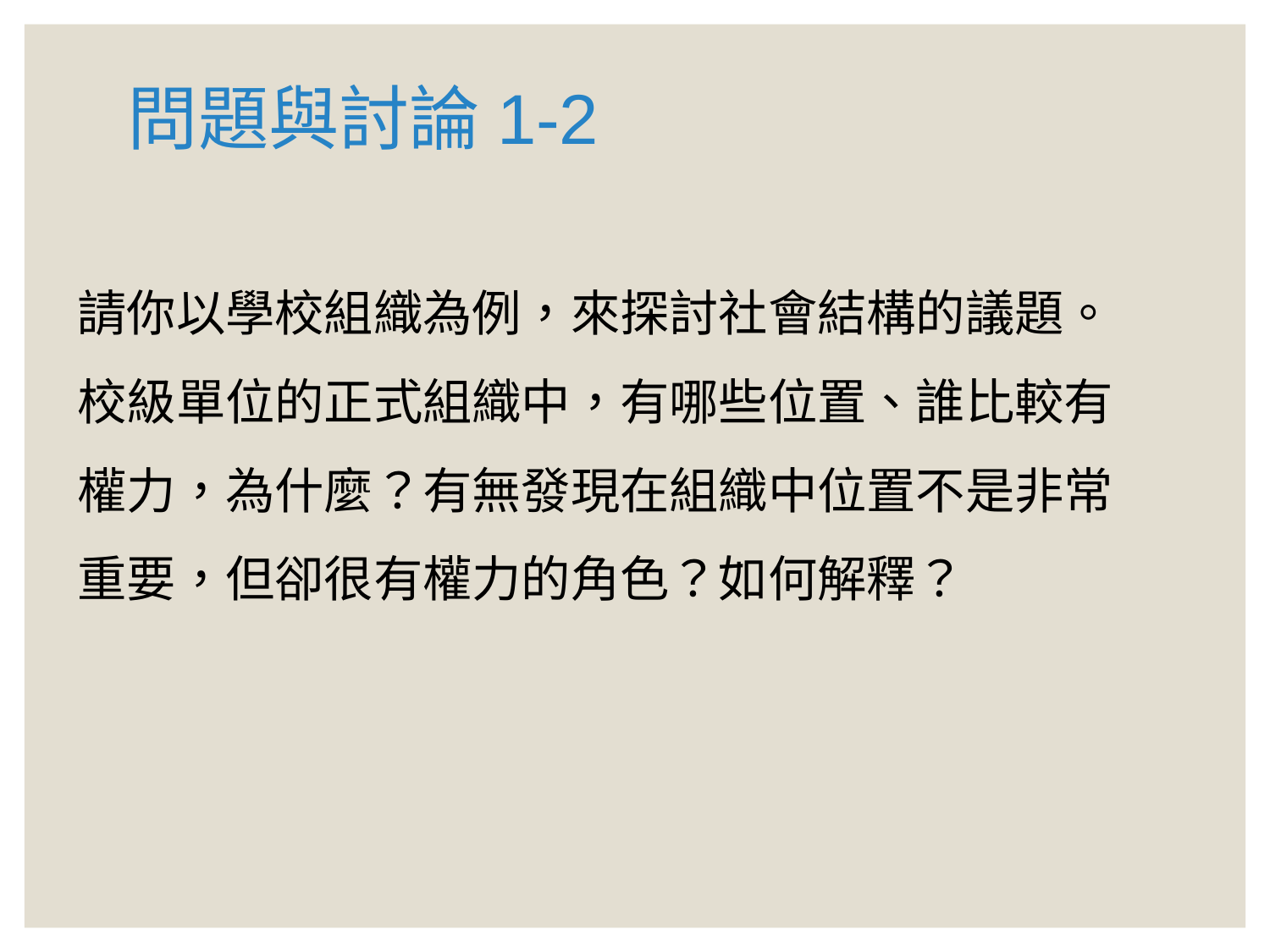

# 問題與討論1-2
請你以學校組織為例，來探討社會結構的議題。校級單位的正式組織中，有哪些位置、誰比較有權力，為什麼？有無發現在組織中位置不是非常重要，但卻很有權力的角色？如何解釋？